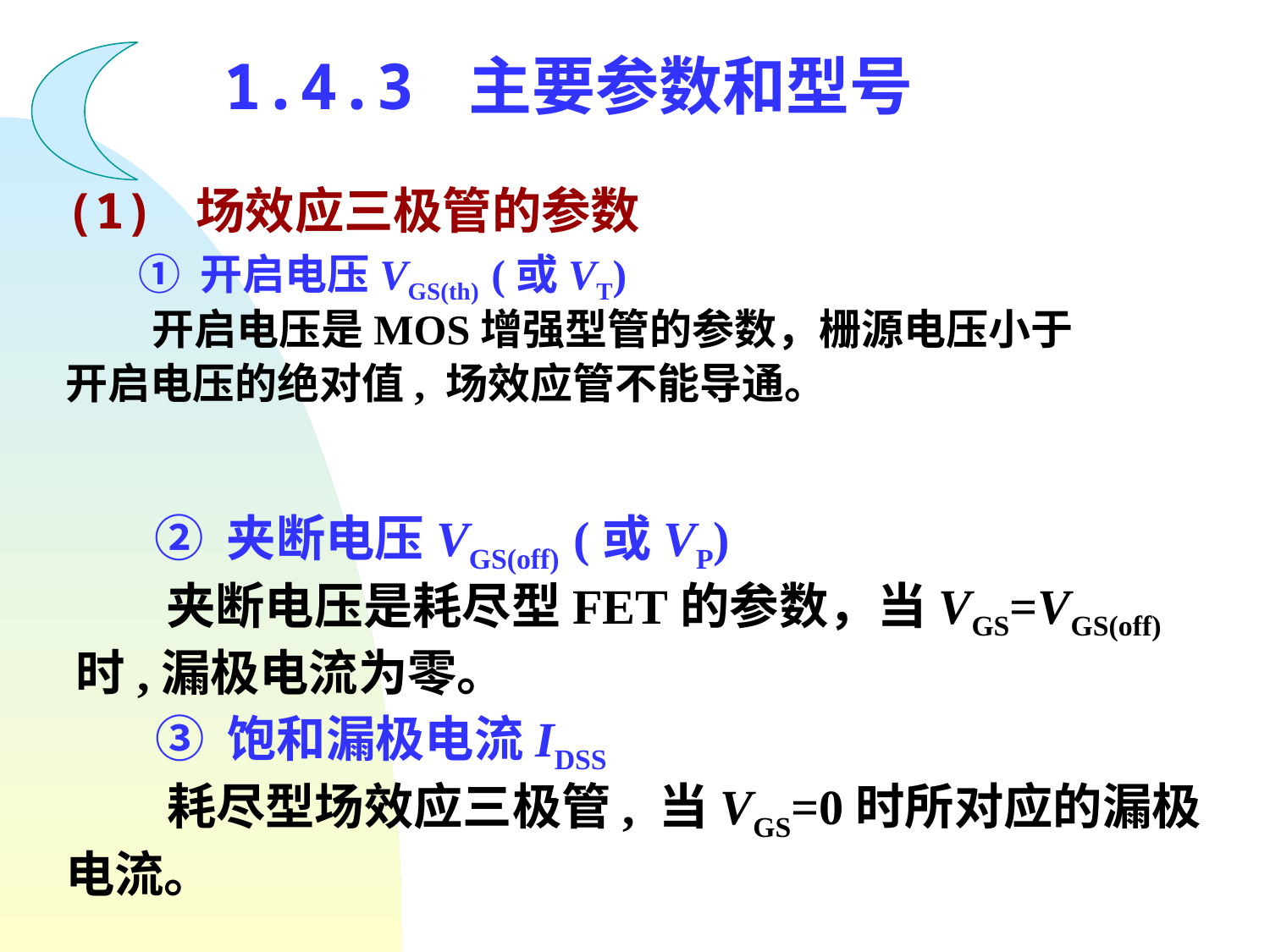

# 1.4.3 主要参数和型号
(1) 场效应三极管的参数
         ① 开启电压VGS(th)  (或VT)
        开启电压是MOS增强型管的参数，栅源电压小于
开启电压的绝对值, 场效应管不能导通。

       ② 夹断电压VGS(off)  (或VP)
       夹断电压是耗尽型FET的参数，当VGS=VGS(off) 时,漏极电流为零。

        ③ 饱和漏极电流IDSS
        耗尽型场效应三极管, 当VGS=0时所对应的漏极电流。